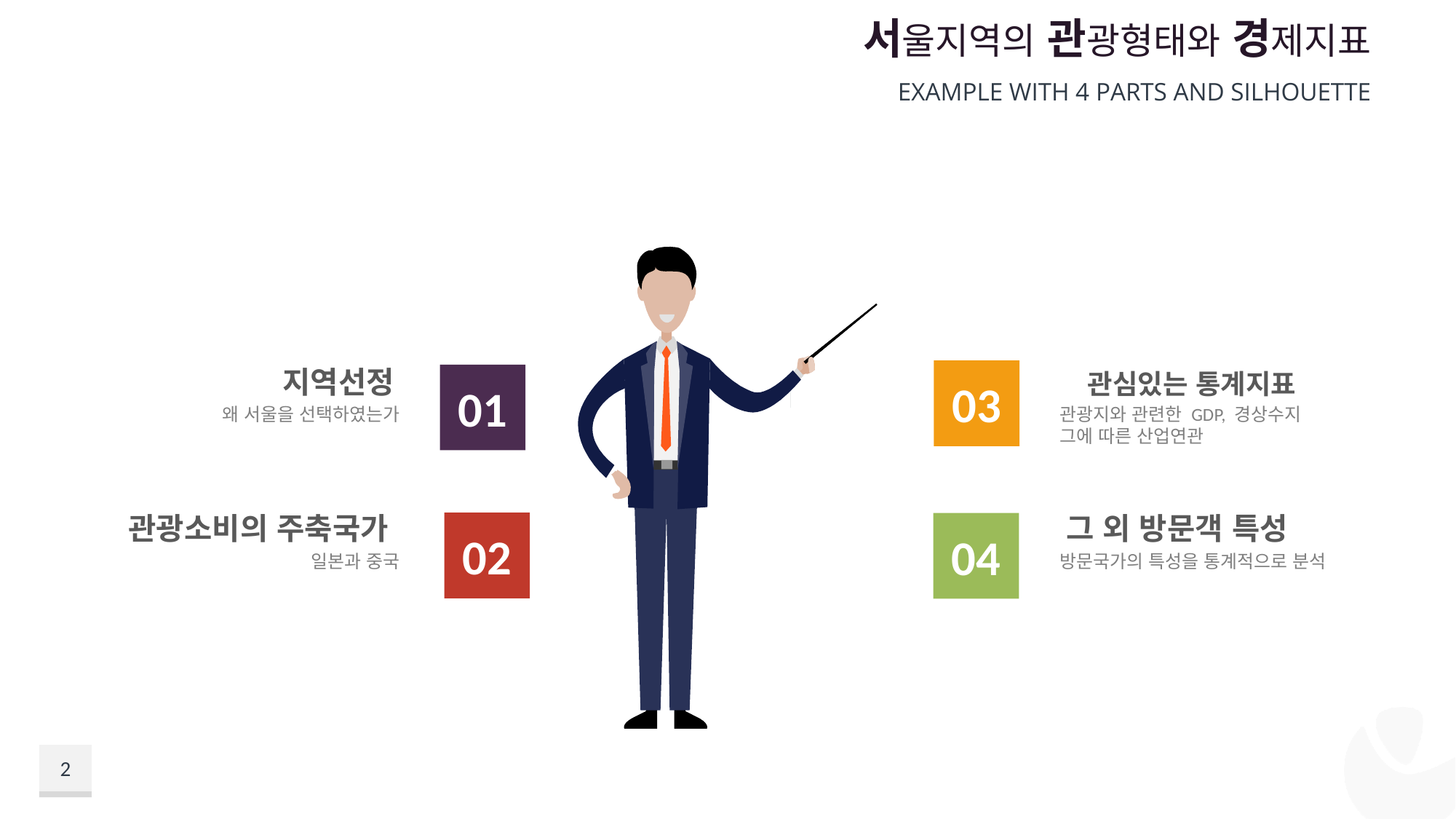

# 서울지역의 관광형태와 경제지표

Example With 4 Parts and Silhouette

지역선정
왜 서울을 선택하였는가
관광소비의 주축국가
일본과 중국
03
관심있는 통계지표
관광지와 관련한 GDP, 경상수지
그에 따른 산업연관
그 외 방문객 특성
방문국가의 특성을 통계적으로 분석
01
02
04
2